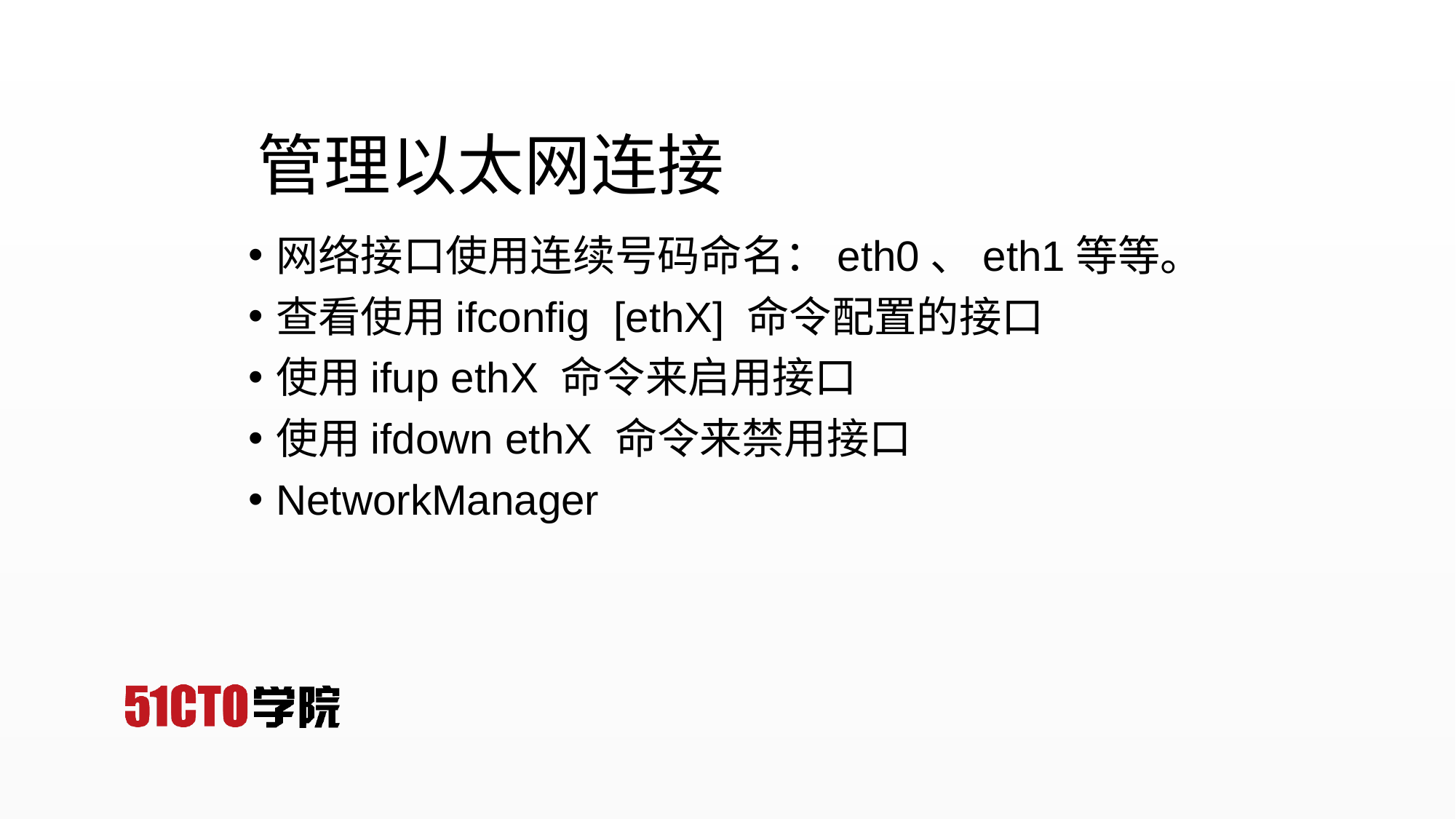

# 管理以太网连接
网络接口使用连续号码命名：eth0、eth1等等。
查看使用ifconfig  [ethX] 命令配置的接口
使用ifup ethX 命令来启用接口
使用ifdown ethX 命令来禁用接口
NetworkManager